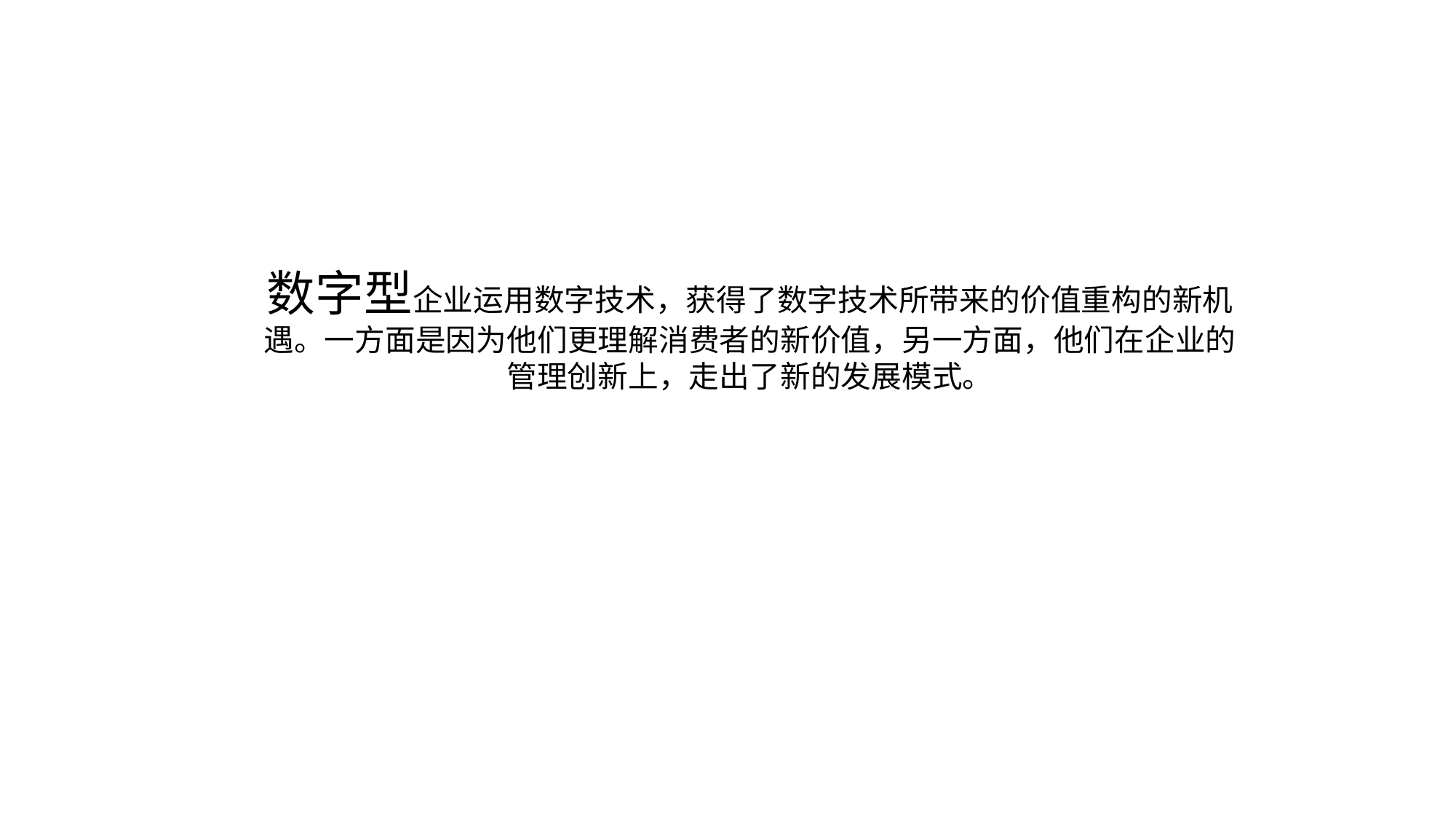

数字型企业运用数字技术，获得了数字技术所带来的价值重构的新机遇。一方面是因为他们更理解消费者的新价值，另一方面，他们在企业的管理创新上，走出了新的发展模式。